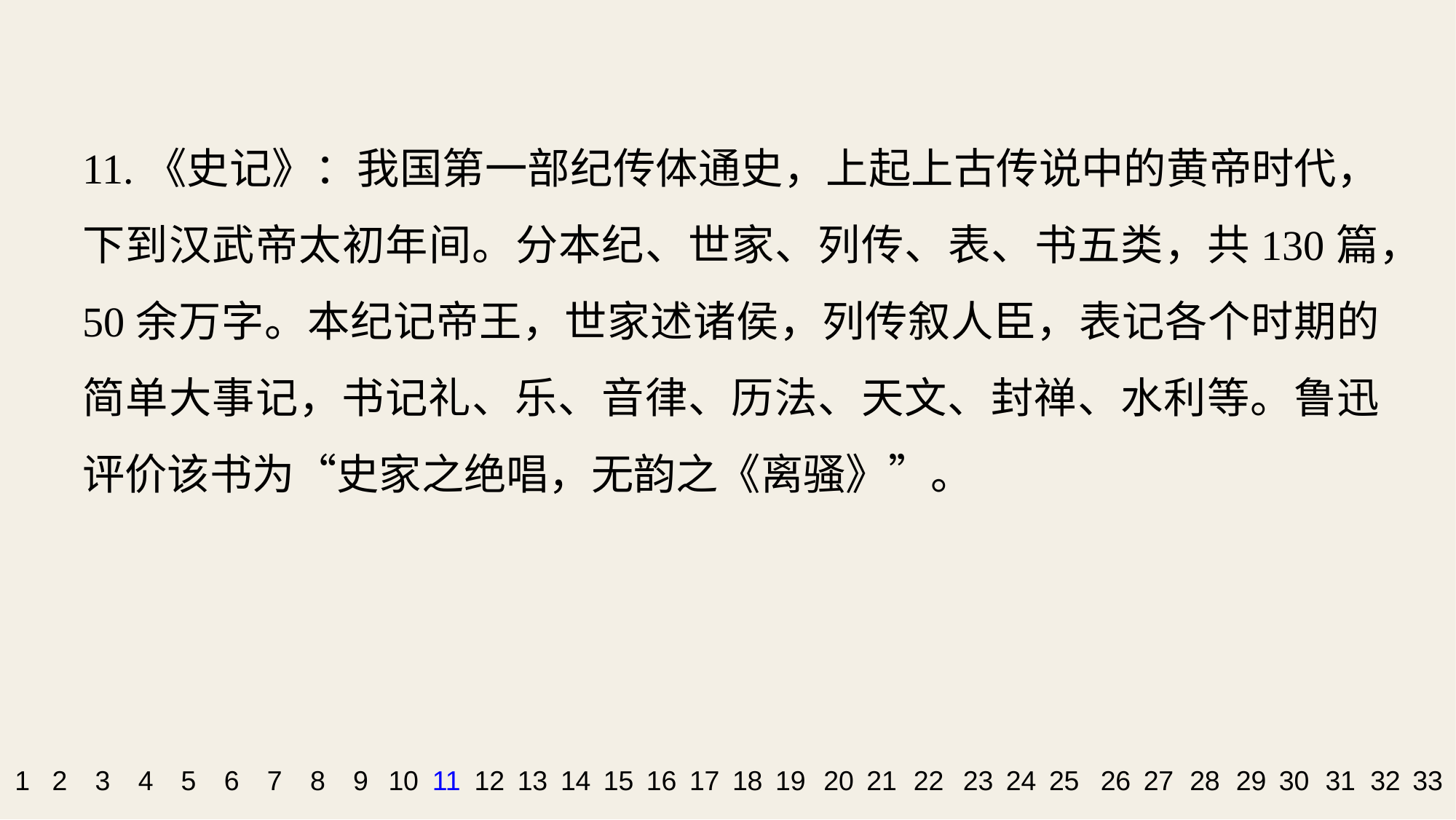

11.《史记》：我国第一部纪传体通史，上起上古传说中的黄帝时代，下到汉武帝太初年间。分本纪、世家、列传、表、书五类，共130篇，50余万字。本纪记帝王，世家述诸侯，列传叙人臣，表记各个时期的简单大事记，书记礼、乐、音律、历法、天文、封禅、水利等。鲁迅评价该书为“史家之绝唱，无韵之《离骚》”。
1
2
3
4
5
6
7
8
9
10
11
12
13
14
15
16
17
18
19
20
21
22
23
24
25
26
27
28
29
30
31
32
33